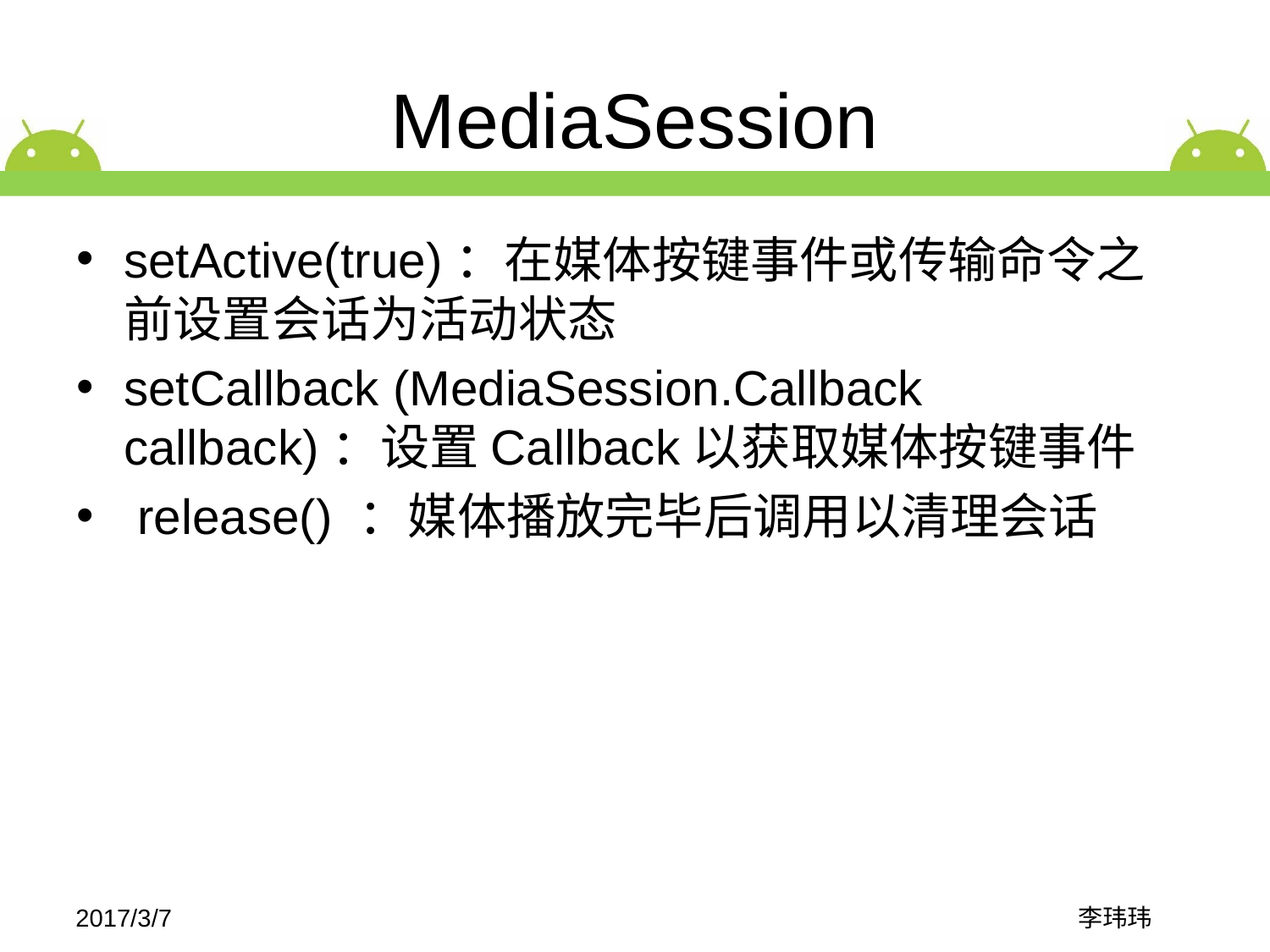

# MediaSession
setActive(true)：在媒体按键事件或传输命令之前设置会话为活动状态
setCallback (MediaSession.Callback callback)：设置Callback以获取媒体按键事件
 release() ：媒体播放完毕后调用以清理会话